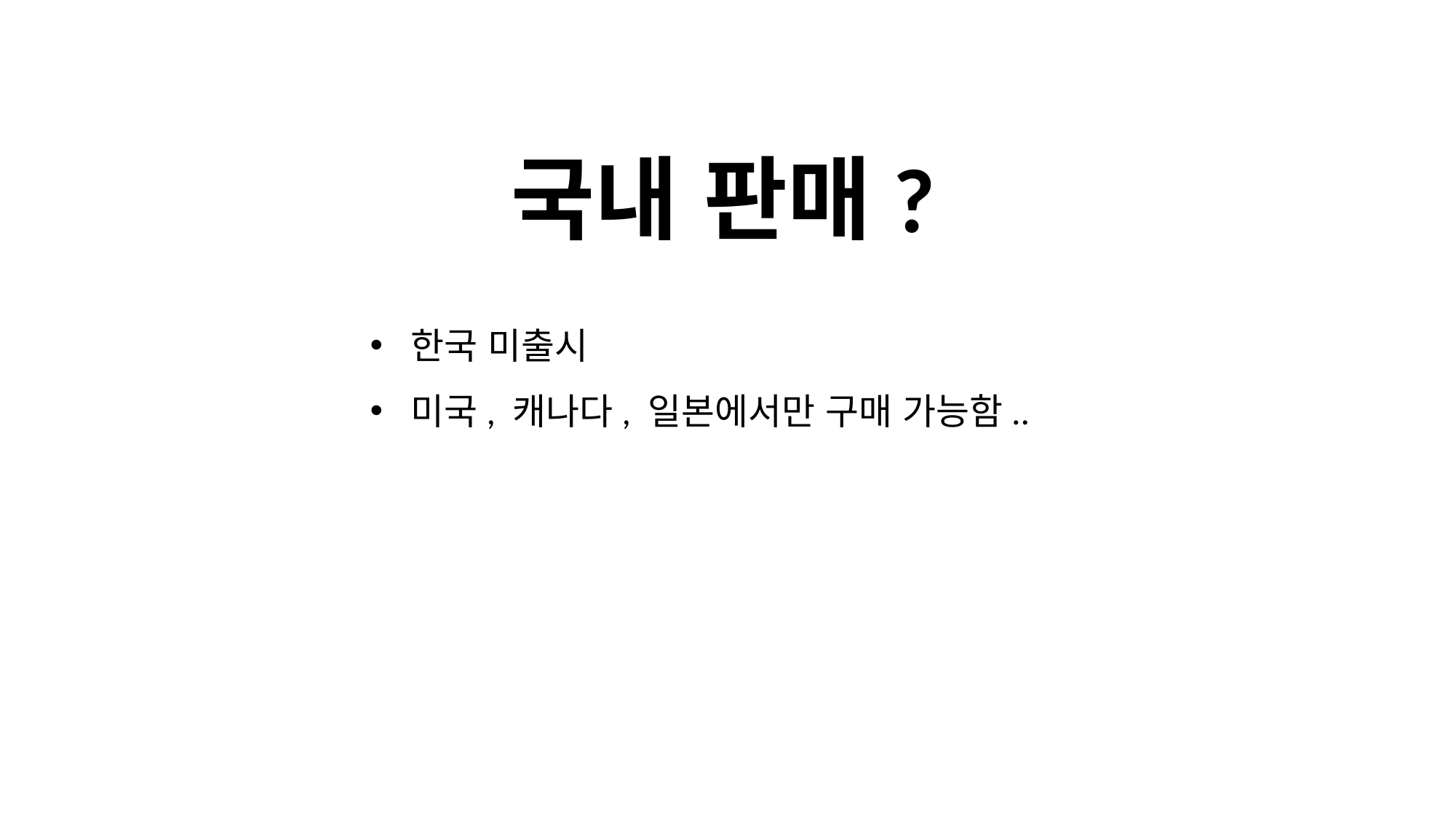

국내 판매?
한국 미출시
미국, 캐나다, 일본에서만 구매 가능함..